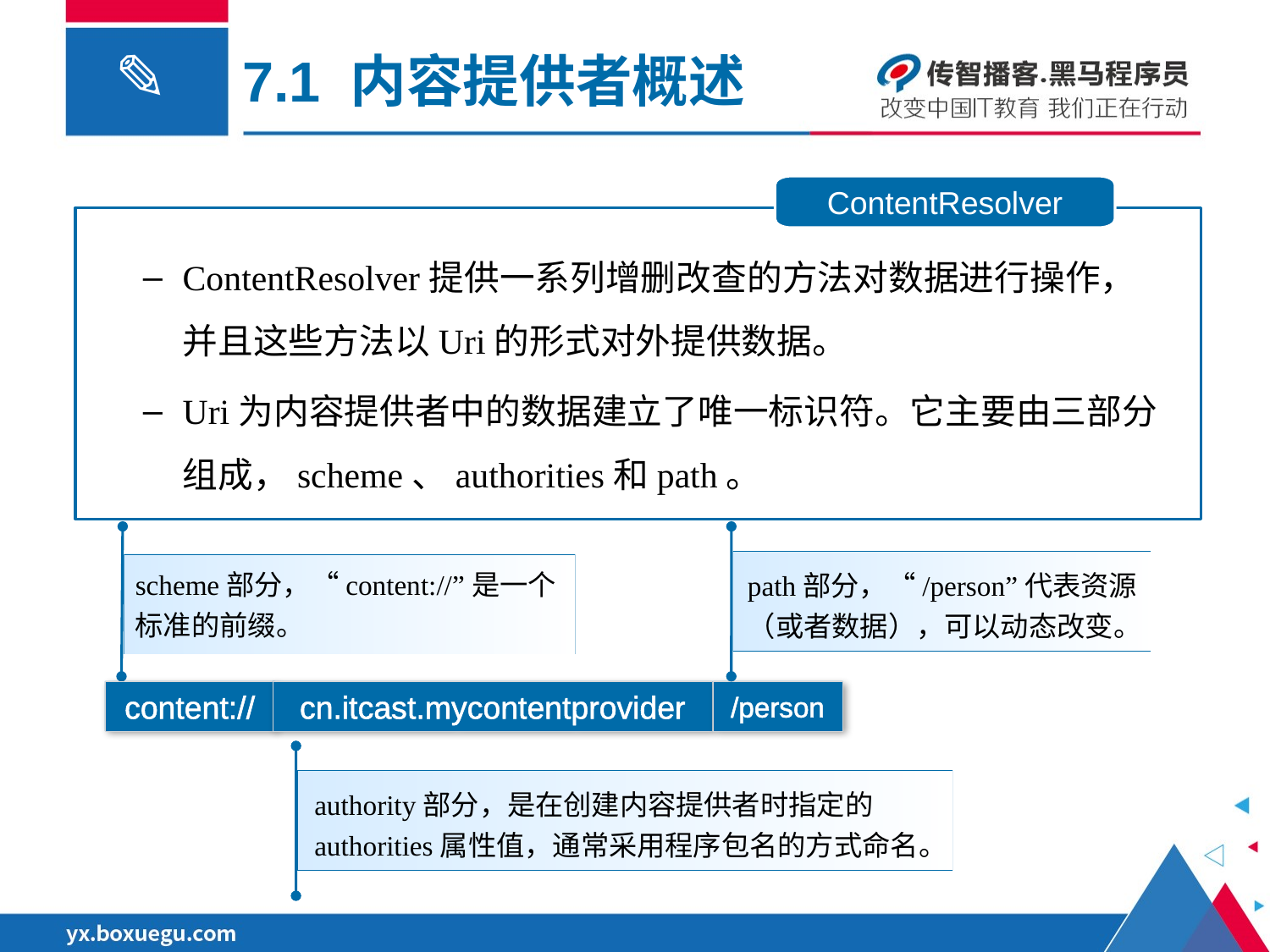

7.1 内容提供者概述
ContentResolver

ContentResolver提供一系列增删改查的方法对数据进行操作，并且这些方法以Uri的形式对外提供数据。
Uri为内容提供者中的数据建立了唯一标识符。它主要由三部分组成，scheme、authorities和path。

scheme部分，“content://”是一个标准的前缀。

path部分，“/person”代表资源（或者数据），可以动态改变。
content://
cn.itcast.mycontentprovider
/person

authority部分，是在创建内容提供者时指定的authorities属性值，通常采用程序包名的方式命名。